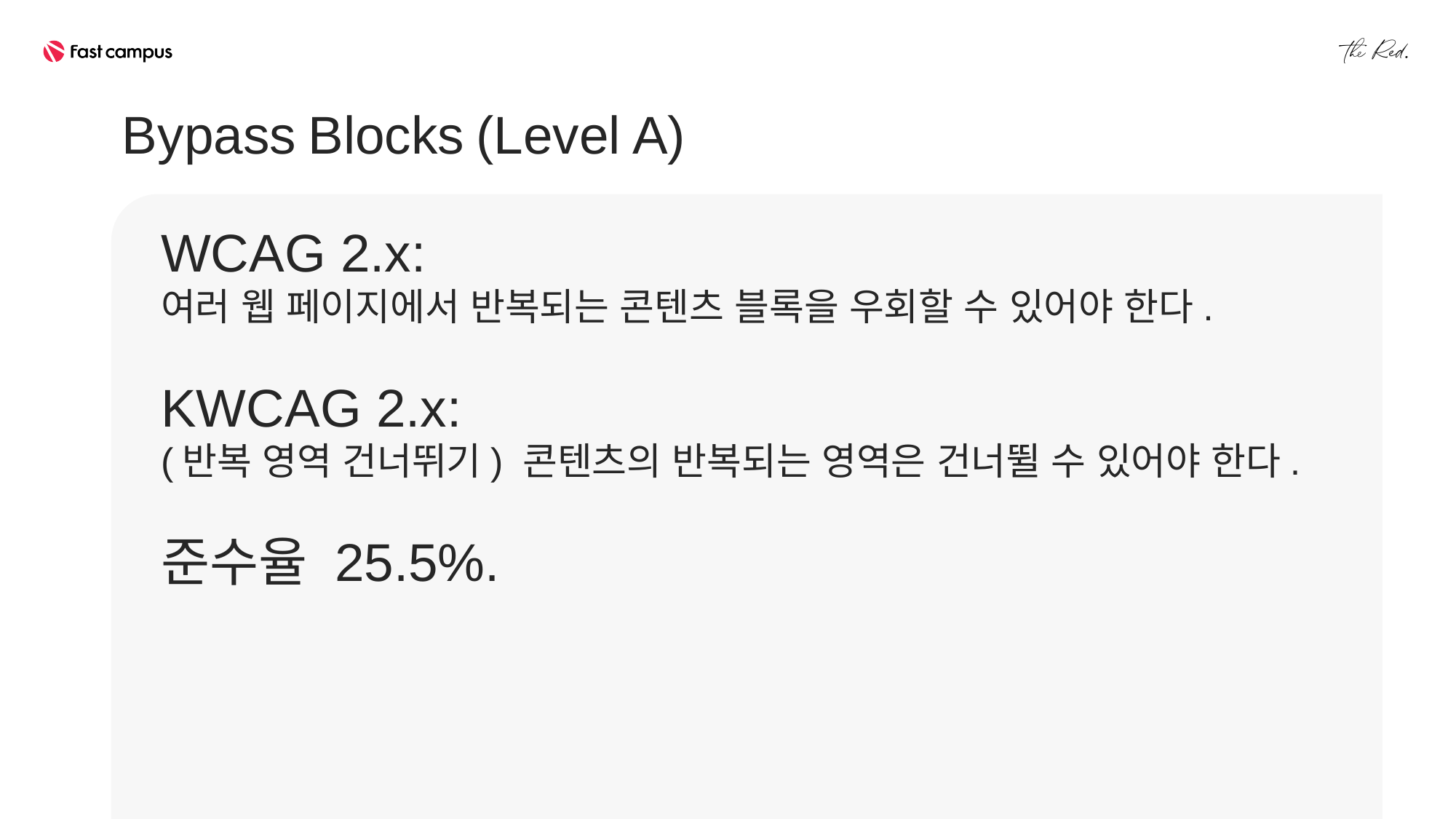

Bypass Blocks (Level A)
WCAG 2.x:
여러 웹 페이지에서 반복되는 콘텐츠 블록을 우회할 수 있어야 한다.
KWCAG 2.x:
(반복 영역 건너뛰기) 콘텐츠의 반복되는 영역은 건너뛸 수 있어야 한다.

준수율 25.5%.